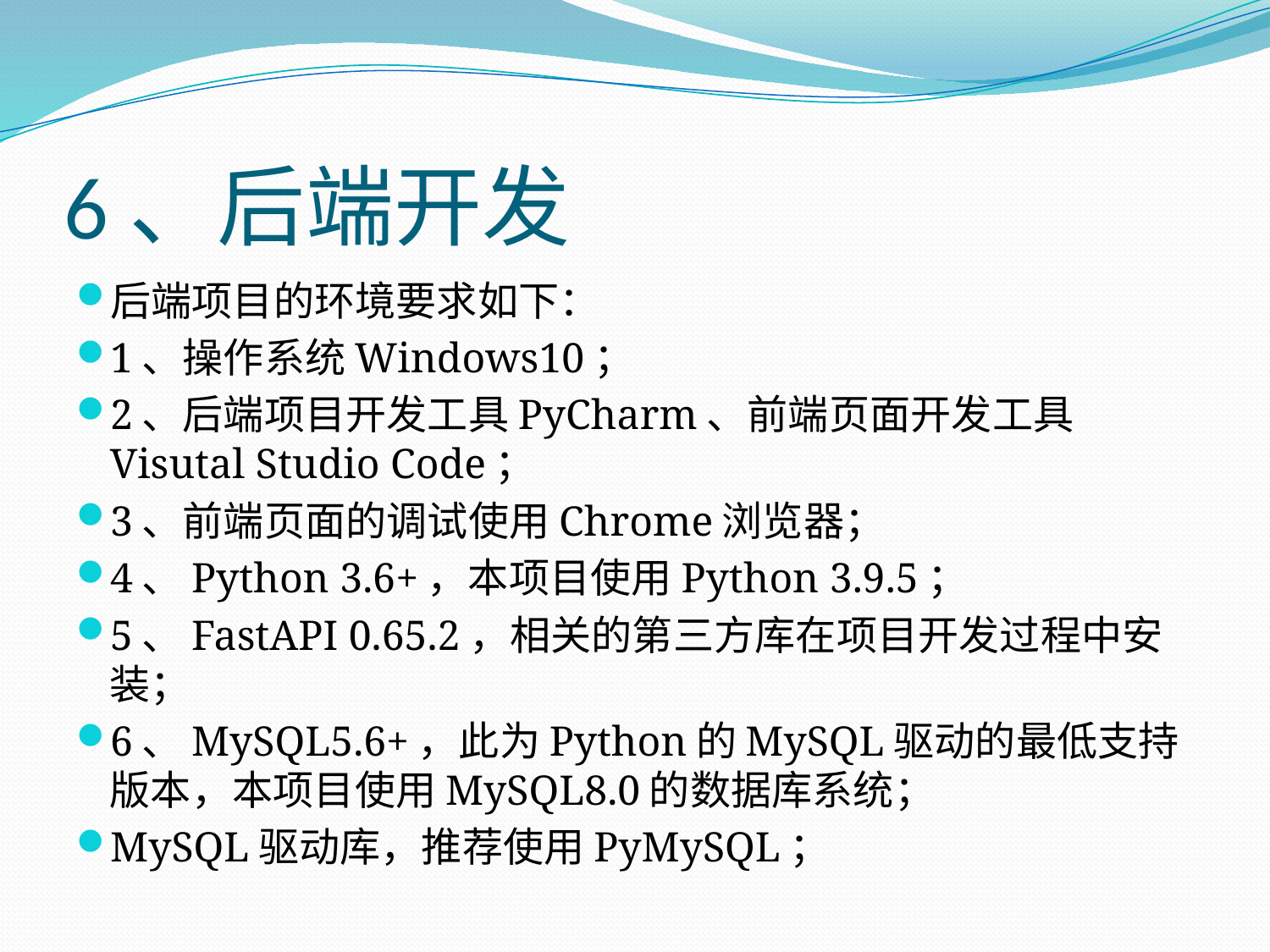

# 6、后端开发
后端项目的环境要求如下：
1、操作系统Windows10；
2、后端项目开发工具PyCharm、前端页面开发工具Visutal Studio Code；
3、前端页面的调试使用Chrome浏览器；
4、Python 3.6+，本项目使用Python 3.9.5；
5、FastAPI 0.65.2，相关的第三方库在项目开发过程中安装；
6、MySQL5.6+，此为Python的MySQL驱动的最低支持版本，本项目使用MySQL8.0的数据库系统；
MySQL驱动库，推荐使用PyMySQL；